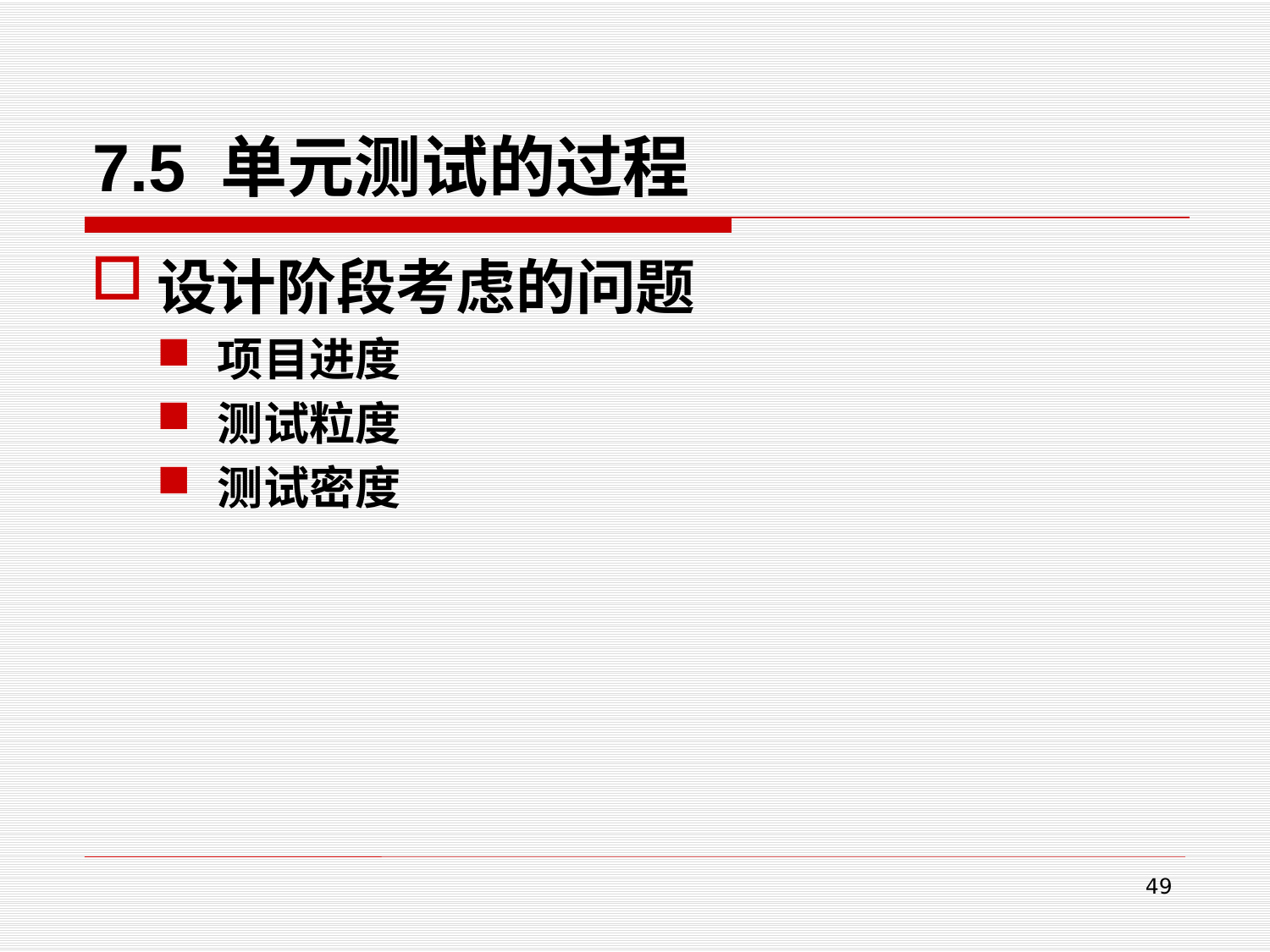

# 7.5 单元测试的过程
设计阶段考虑的问题
项目进度
测试粒度
测试密度
49